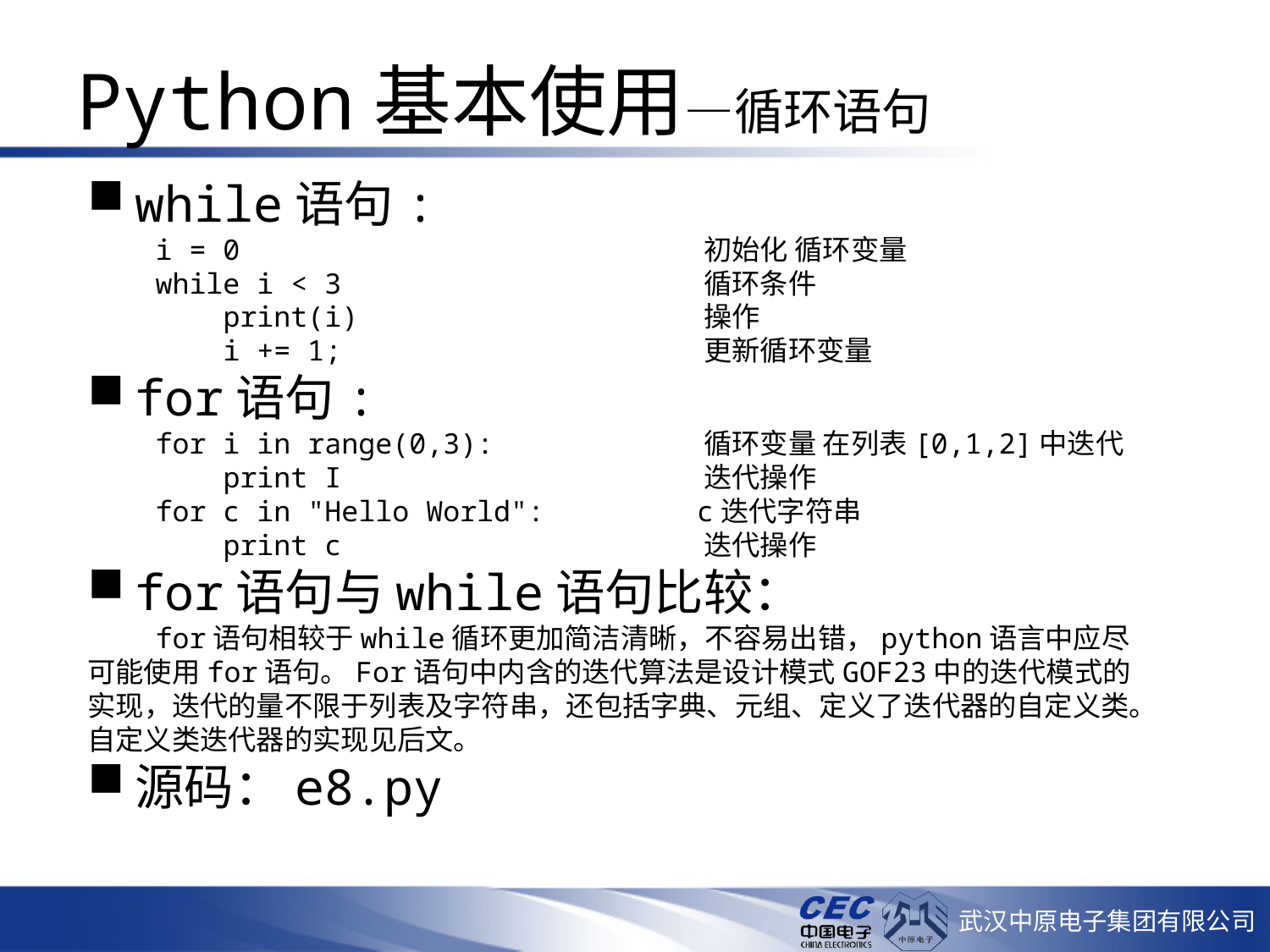

# Python基本使用—循环语句
while语句:
    i = 0                           初始化 循环变量
    while i < 3                     循环条件
        print(i)                    操作
        i += 1;                     更新循环变量
for语句:
    for i in range(0,3):            循环变量 在列表[0,1,2]中迭代
        print I                     迭代操作
    for c in "Hello World":         c迭代字符串
        print c                     迭代操作
for语句与while语句比较：
    for语句相较于while循环更加简洁清晰，不容易出错，python语言中应尽可能使用for语句。For语句中内含的迭代算法是设计模式GOF23中的迭代模式的实现，迭代的量不限于列表及字符串，还包括字典、元组、定义了迭代器的自定义类。自定义类迭代器的实现见后文。
源码：e8.py